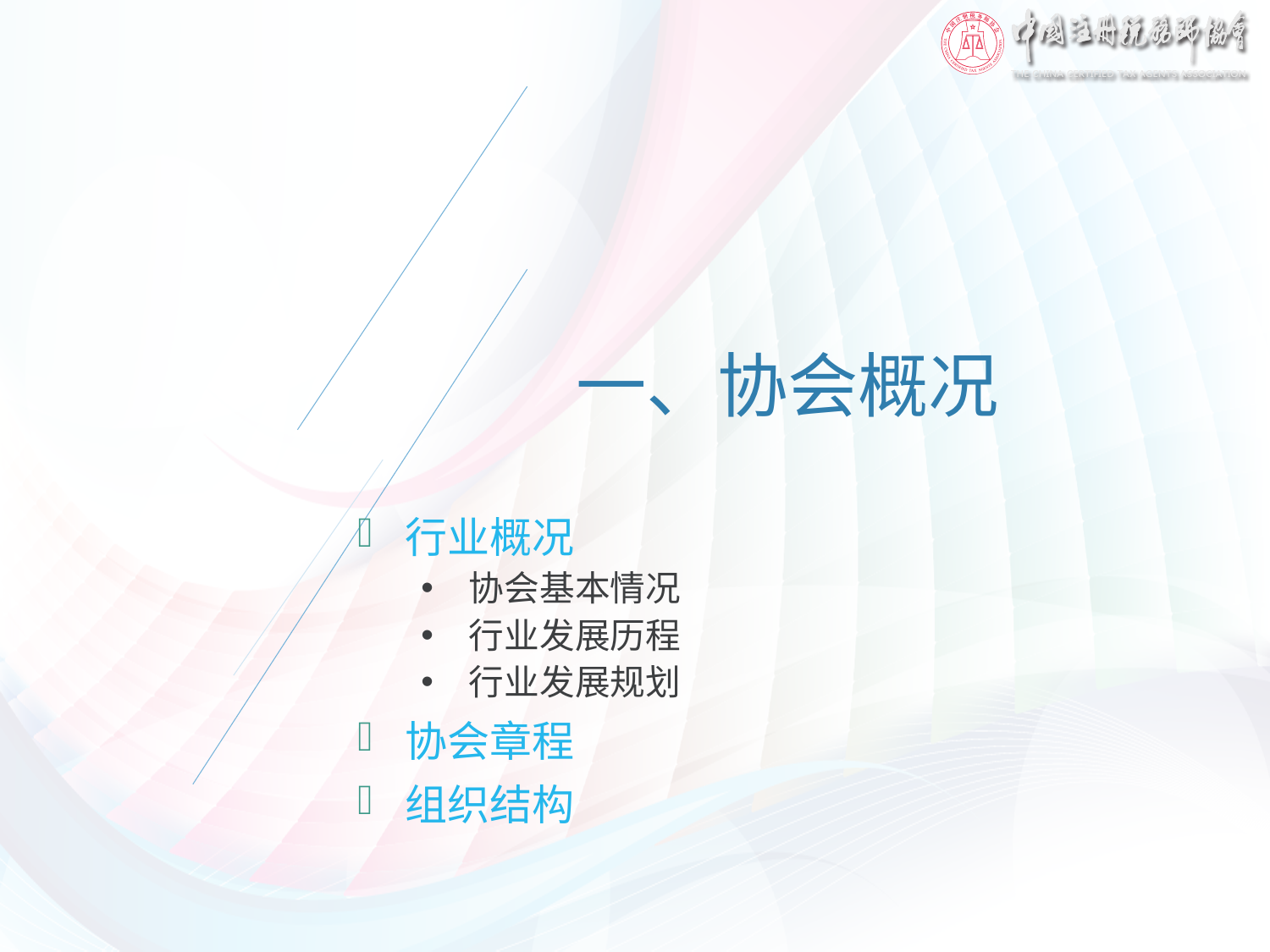

# 一、协会概况
行业概况
协会基本情况
行业发展历程
行业发展规划
协会章程
组织结构